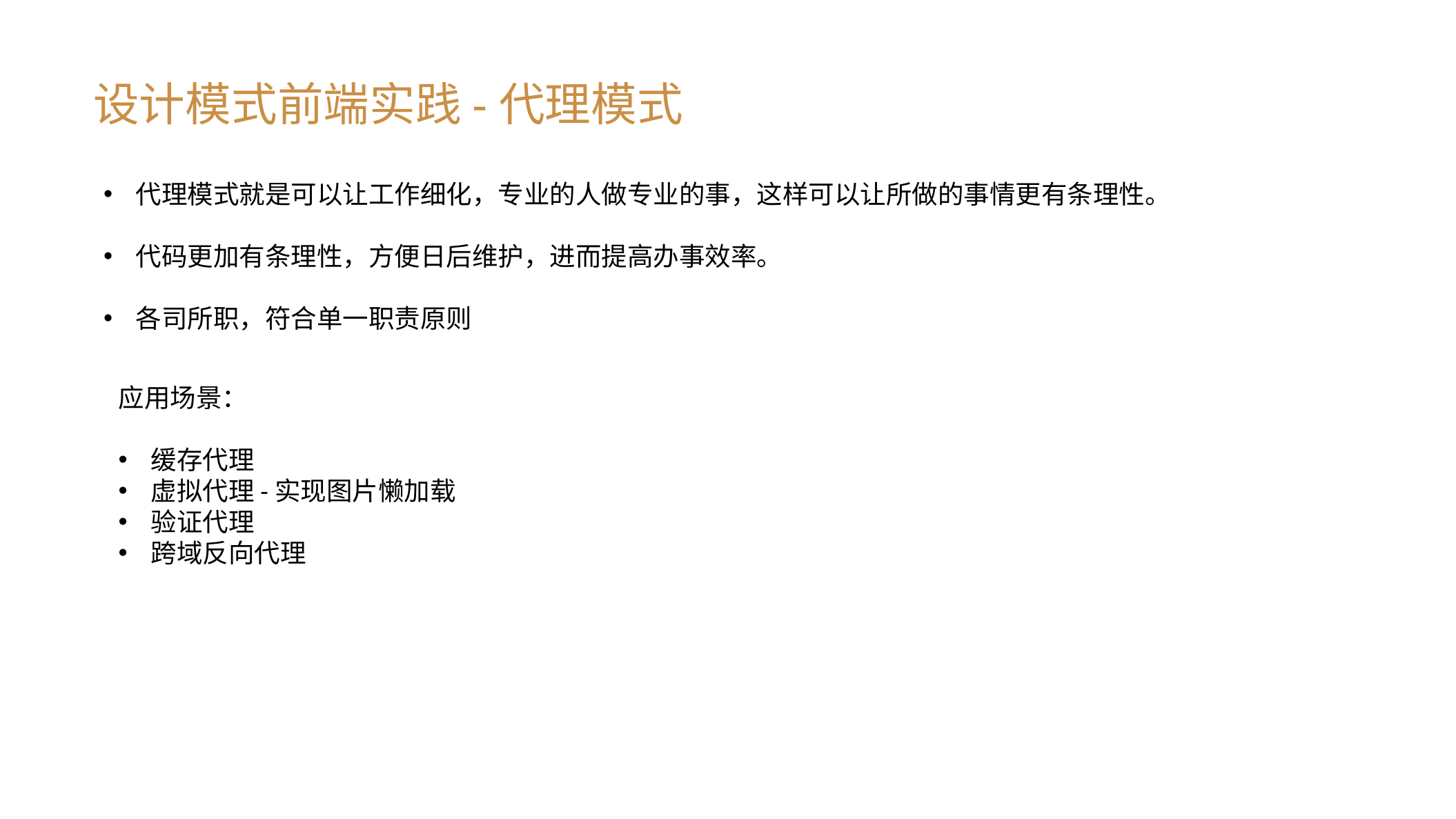

设计模式前端实践-代理模式
代理模式就是可以让工作细化，专业的人做专业的事，这样可以让所做的事情更有条理性。

代码更加有条理性，方便日后维护，进而提高办事效率。

各司所职，符合单一职责原则
应用场景：

缓存代理
虚拟代理-实现图片懒加载
验证代理
跨域反向代理